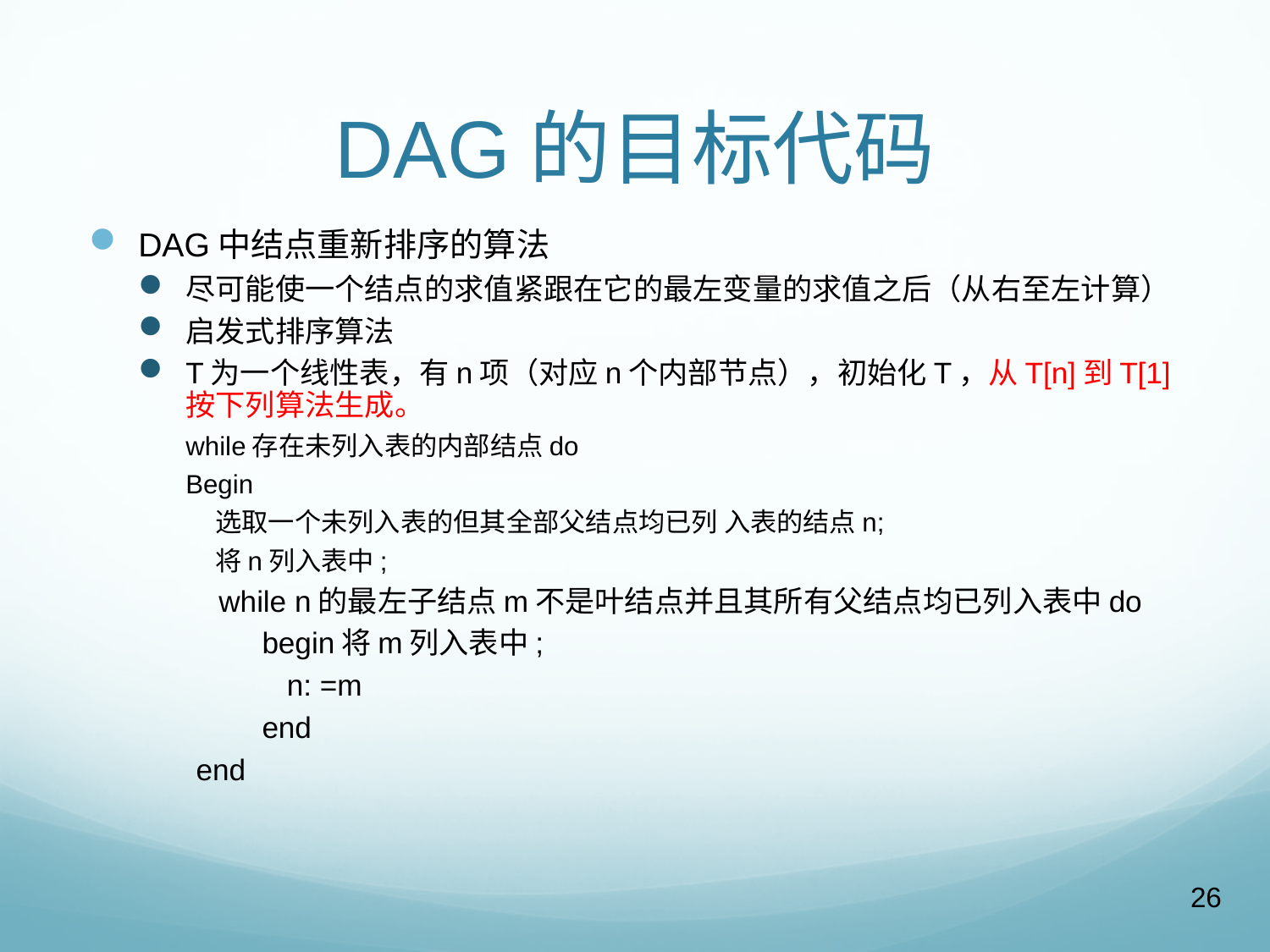

# DAG的目标代码
DAG中结点重新排序的算法
尽可能使一个结点的求值紧跟在它的最左变量的求值之后（从右至左计算）
启发式排序算法
T为一个线性表，有n项（对应n个内部节点），初始化T，从T[n]到T[1]按下列算法生成。
while存在未列入表的内部结点do
Begin
    选取一个未列入表的但其全部父结点均已列 入表的结点n;
    将n列入表中;
		    while n的最左子结点m不是叶结点并且其所有父结点均已列入表中do
               begin将m列入表中;
                  n: =m
               end
       end
26